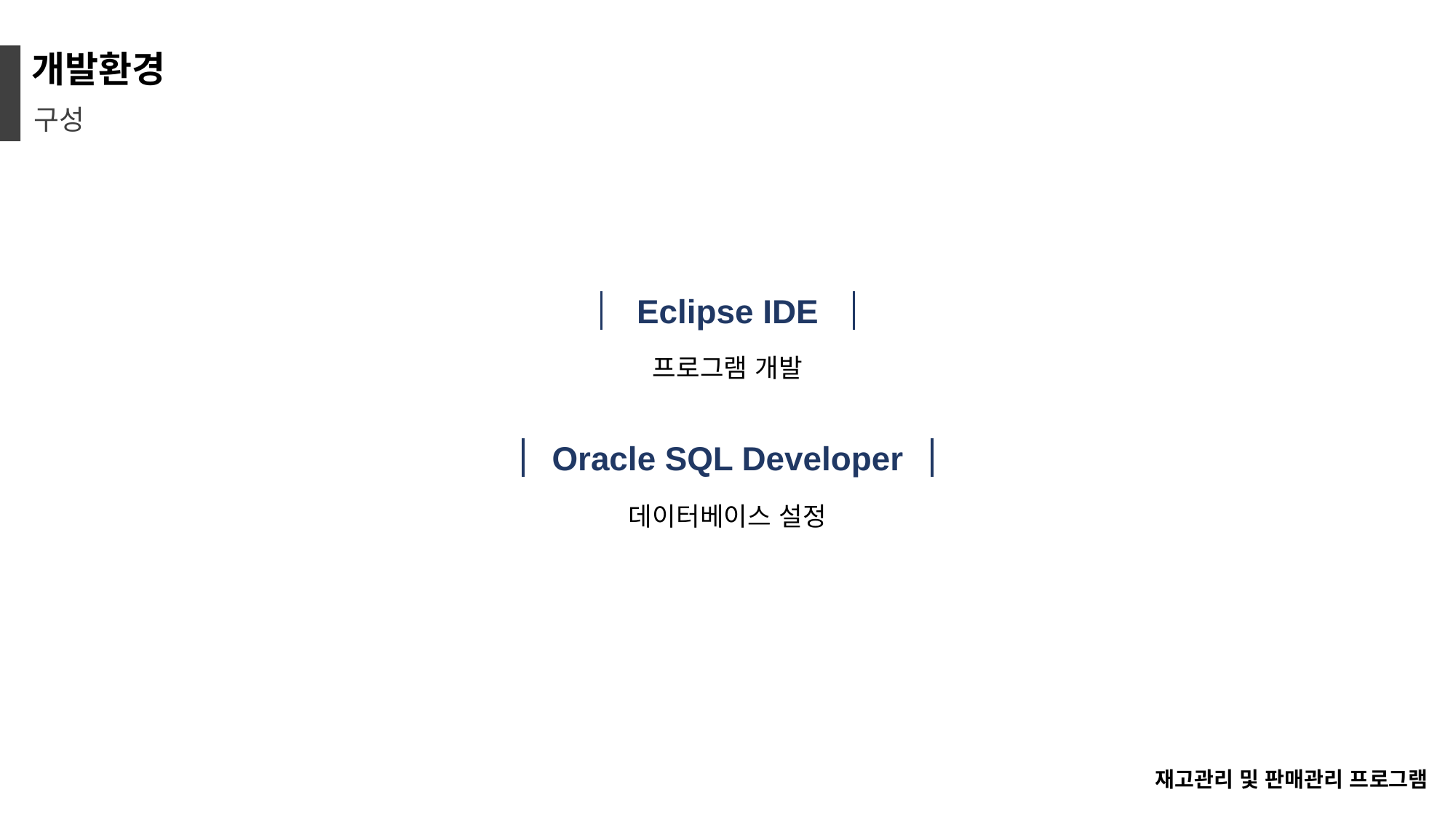

개발환경
구성
Eclipse IDE
프로그램 개발
Oracle SQL Developer
데이터베이스 설정
재고관리 및 판매관리 프로그램